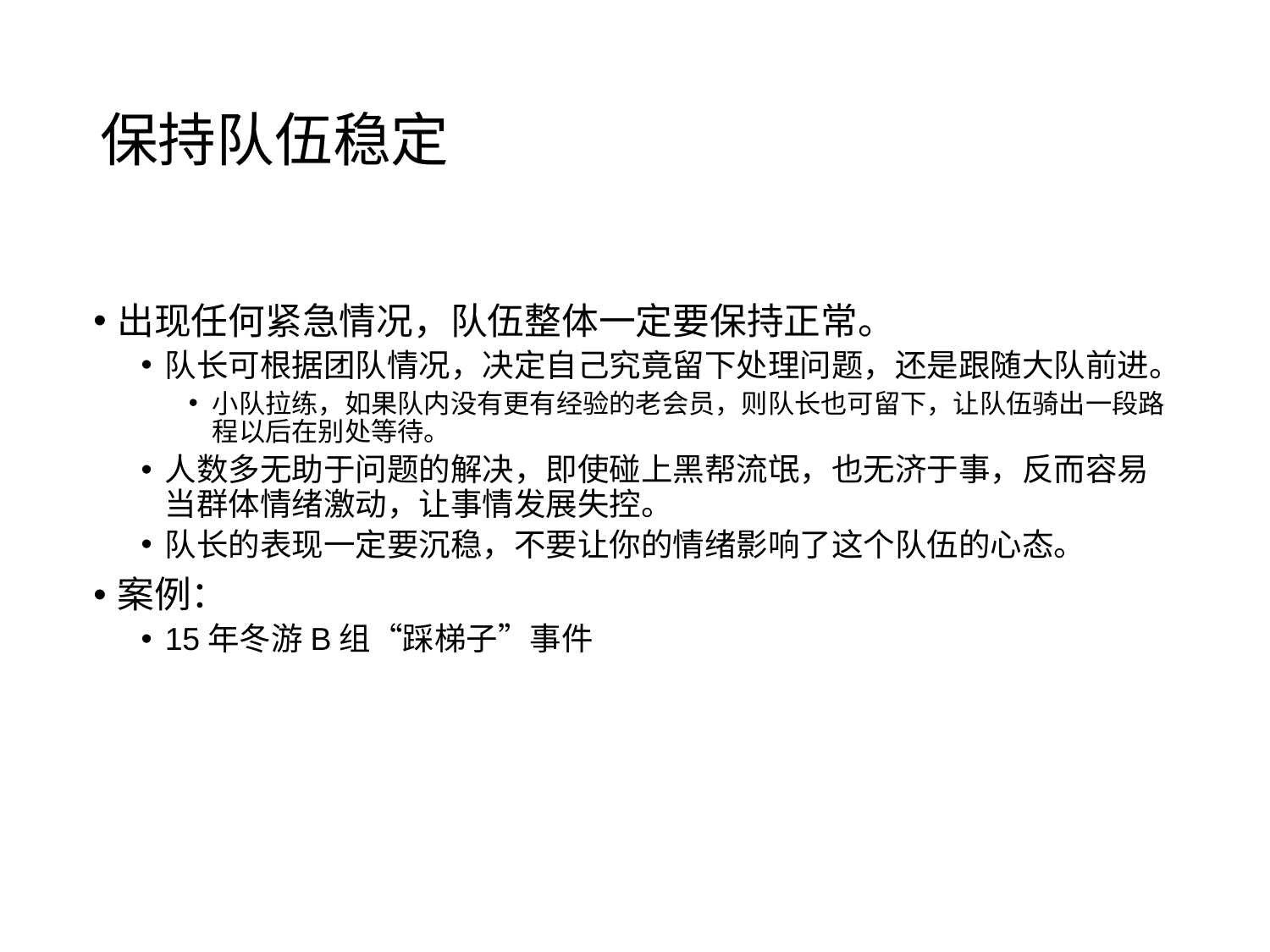

# 保持队伍稳定
出现任何紧急情况，队伍整体一定要保持正常。
队长可根据团队情况，决定自己究竟留下处理问题，还是跟随大队前进。
小队拉练，如果队内没有更有经验的老会员，则队长也可留下，让队伍骑出一段路程以后在别处等待。
人数多无助于问题的解决，即使碰上黑帮流氓，也无济于事，反而容易当群体情绪激动，让事情发展失控。
队长的表现一定要沉稳，不要让你的情绪影响了这个队伍的心态。
案例：
15年冬游B组“踩梯子”事件